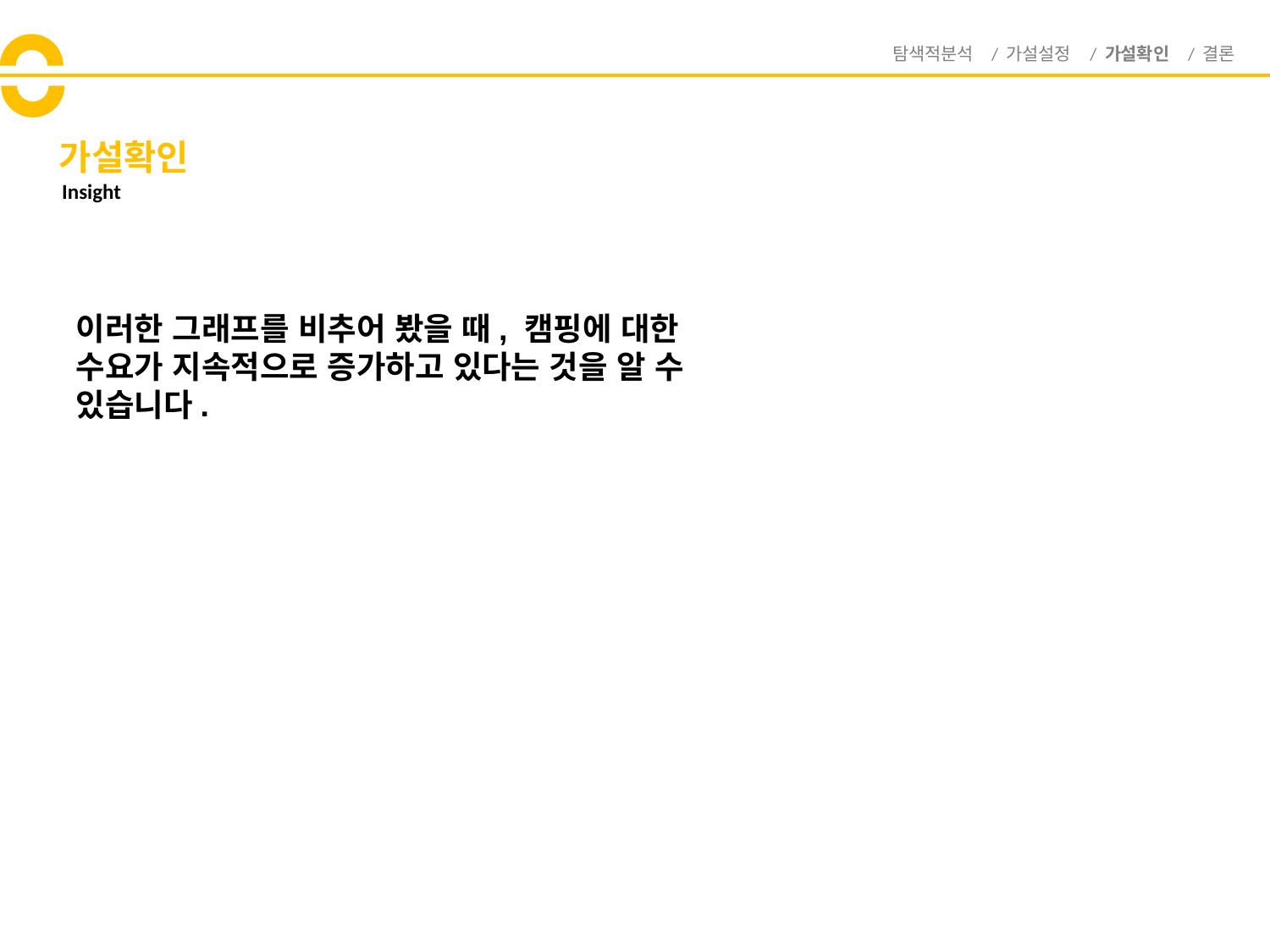

탐색적분석   / 가설설정   / 가설확인   / 결론

# 가설확인
Insight
이러한 그래프를 비추어 봤을 때, 캠핑에 대한 수요가 지속적으로 증가하고 있다는 것을 알 수 있습니다.